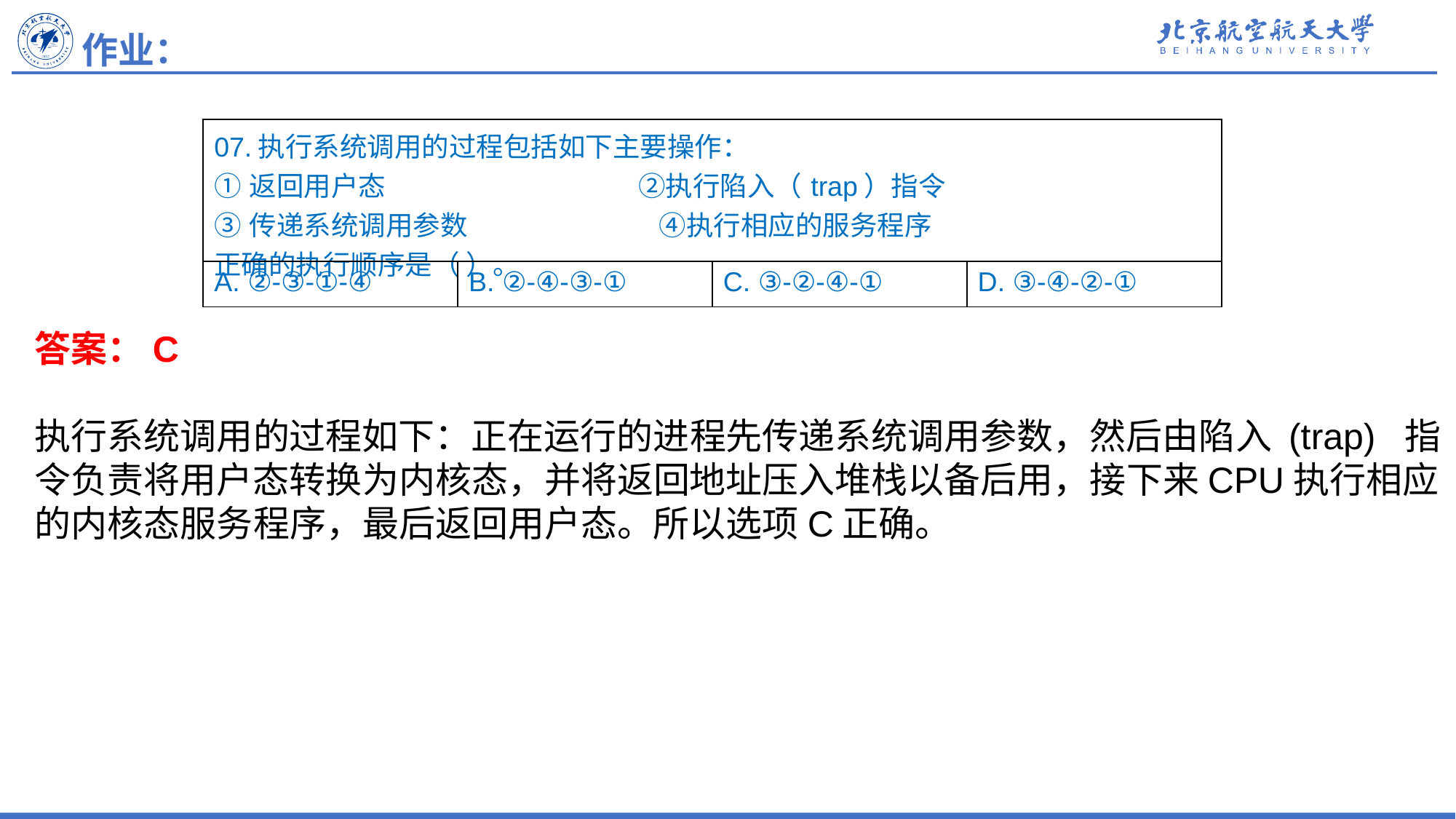

作业：
| 07.执行系统调用的过程包括如下主要操作： ①返回用户态 ②执行陷入（trap）指令 ③传递系统调用参数 ④执行相应的服务程序 正确的执行顺序是（ ）。 |  |  |  |
| --- | --- | --- | --- |
| A. ②-③-①-④ | B. ②-④-③-① | C. ③-②-④-① | D. ③-④-②-① |
答案：C

执行系统调用的过程如下：正在运行的进程先传递系统调用参数，然后由陷入 (trap)  指令负责将用户态转换为内核态，并将返回地址压入堆栈以备后用，接下来CPU执行相应的内核态服务程序，最后返回用户态。所以选项C正确。
16